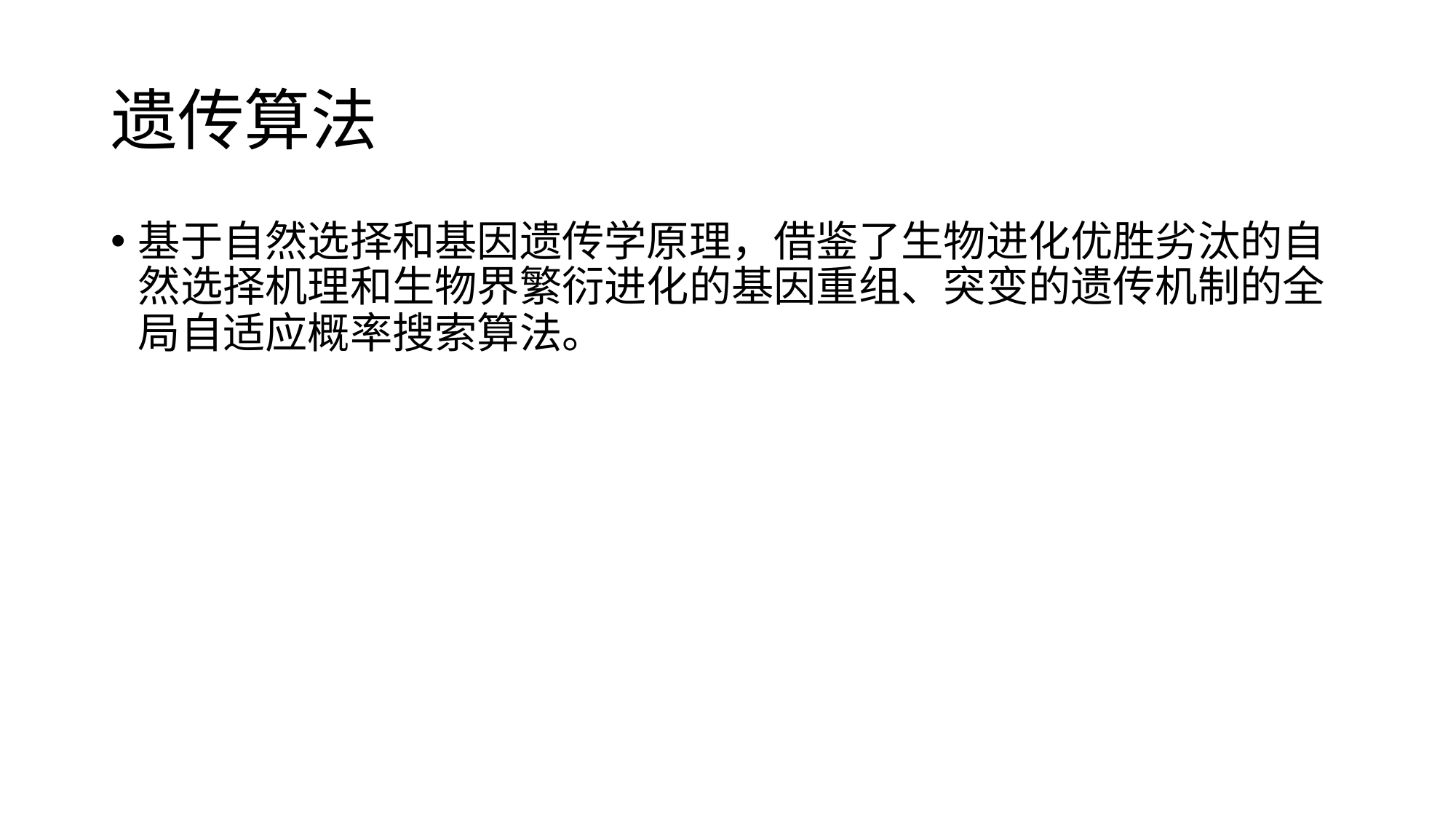

# 遗传算法
基于自然选择和基因遗传学原理，借鉴了生物进化优胜劣汰的自然选择机理和生物界繁衍进化的基因重组、突变的遗传机制的全局自适应概率搜索算法。